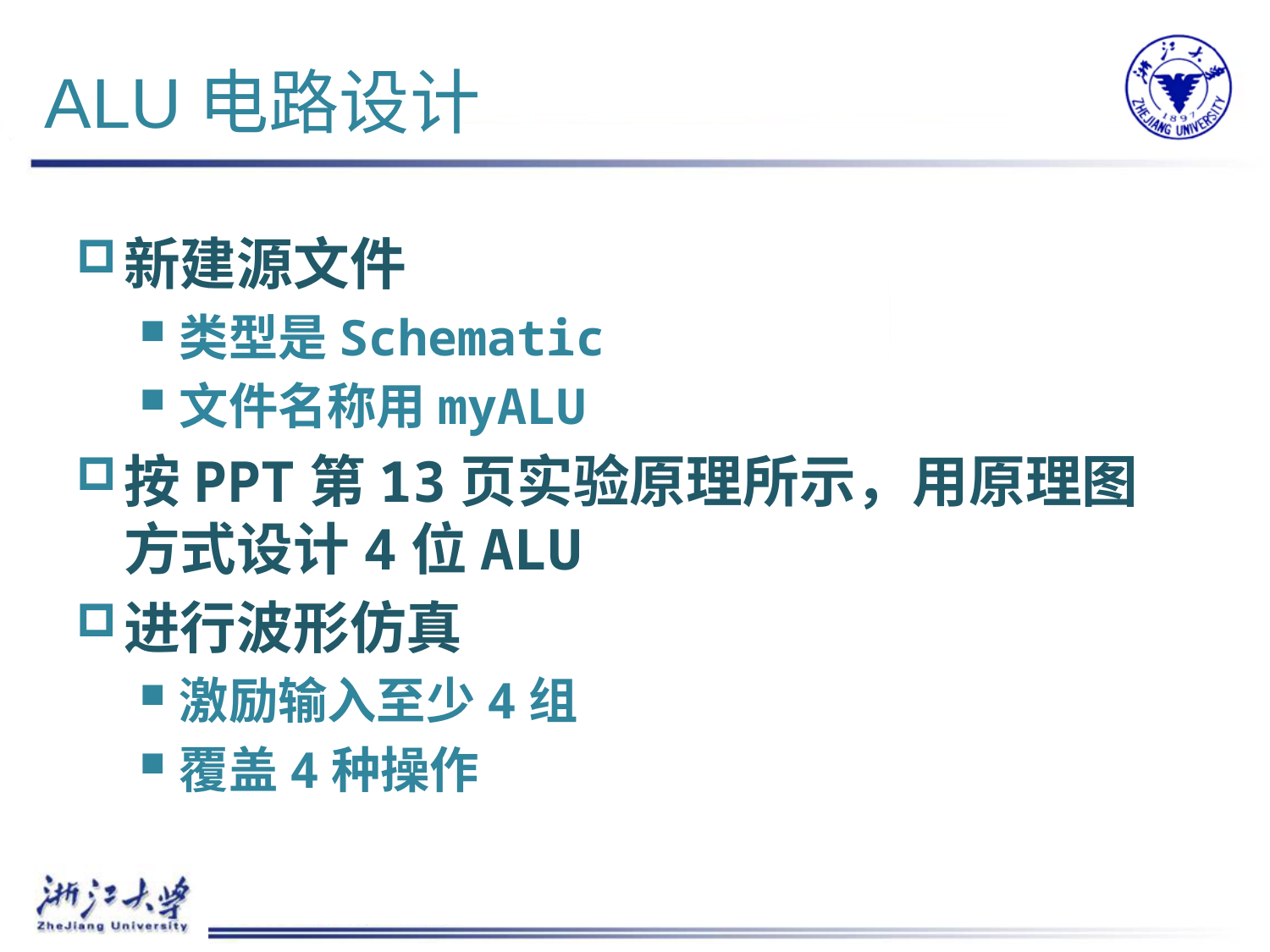

# ALU电路设计
新建源文件
类型是Schematic
文件名称用myALU
按PPT第13页实验原理所示，用原理图方式设计4位ALU
进行波形仿真
激励输入至少4组
覆盖4种操作